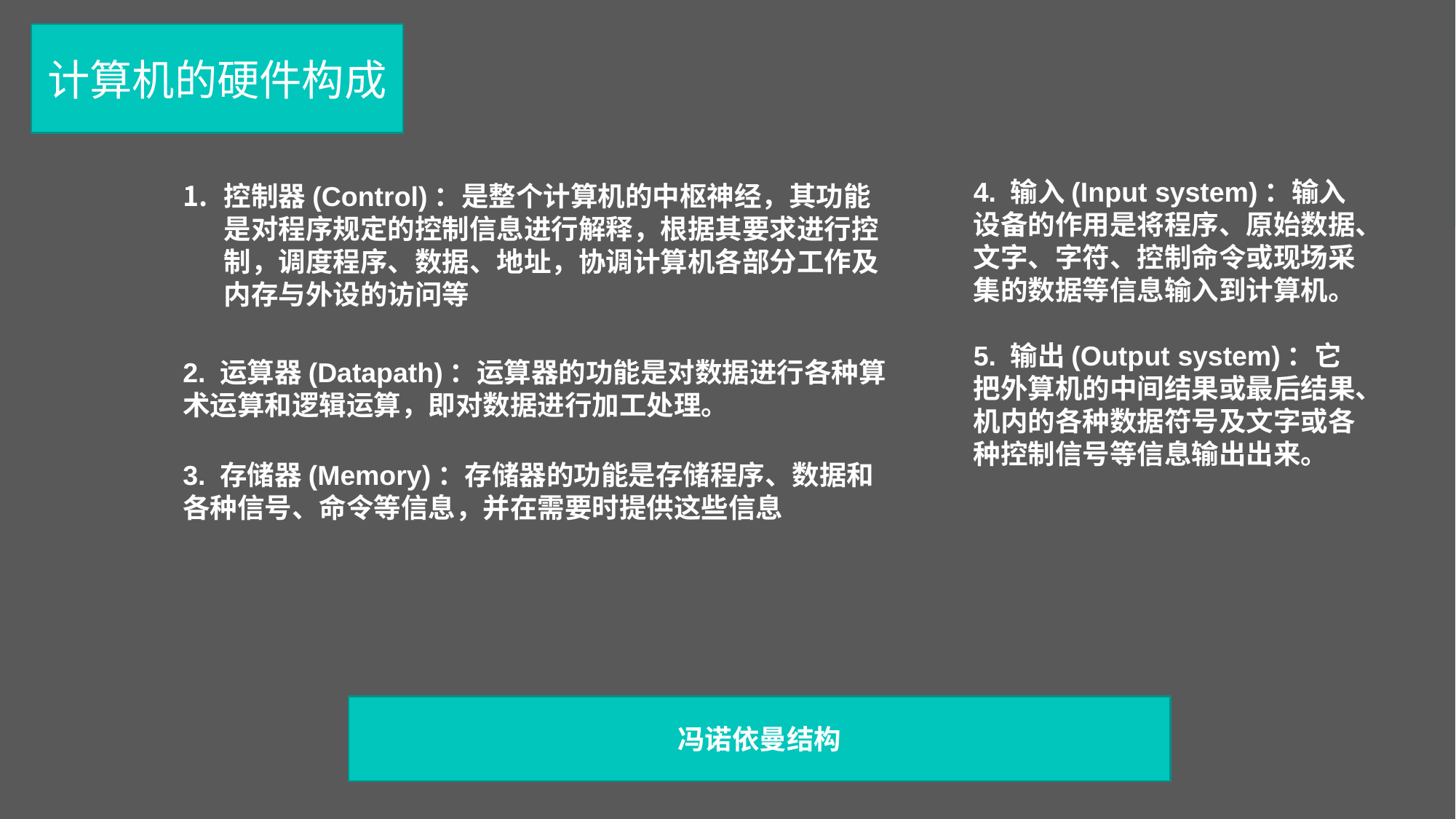

计算机的硬件构成
4. 输入(Input system)：输入设备的作用是将程序、原始数据、文字、字符、控制命令或现场采集的数据等信息输入到计算机。

5. 输出(Output system)：它把外算机的中间结果或最后结果、机内的各种数据符号及文字或各种控制信号等信息输出出来。
控制器(Control)：是整个计算机的中枢神经，其功能是对程序规定的控制信息进行解释，根据其要求进行控制，调度程序、数据、地址，协调计算机各部分工作及内存与外设的访问等
2. 运算器(Datapath)：运算器的功能是对数据进行各种算术运算和逻辑运算，即对数据进行加工处理。
3. 存储器(Memory)：存储器的功能是存储程序、数据和各种信号、命令等信息，并在需要时提供这些信息
冯诺依曼结构